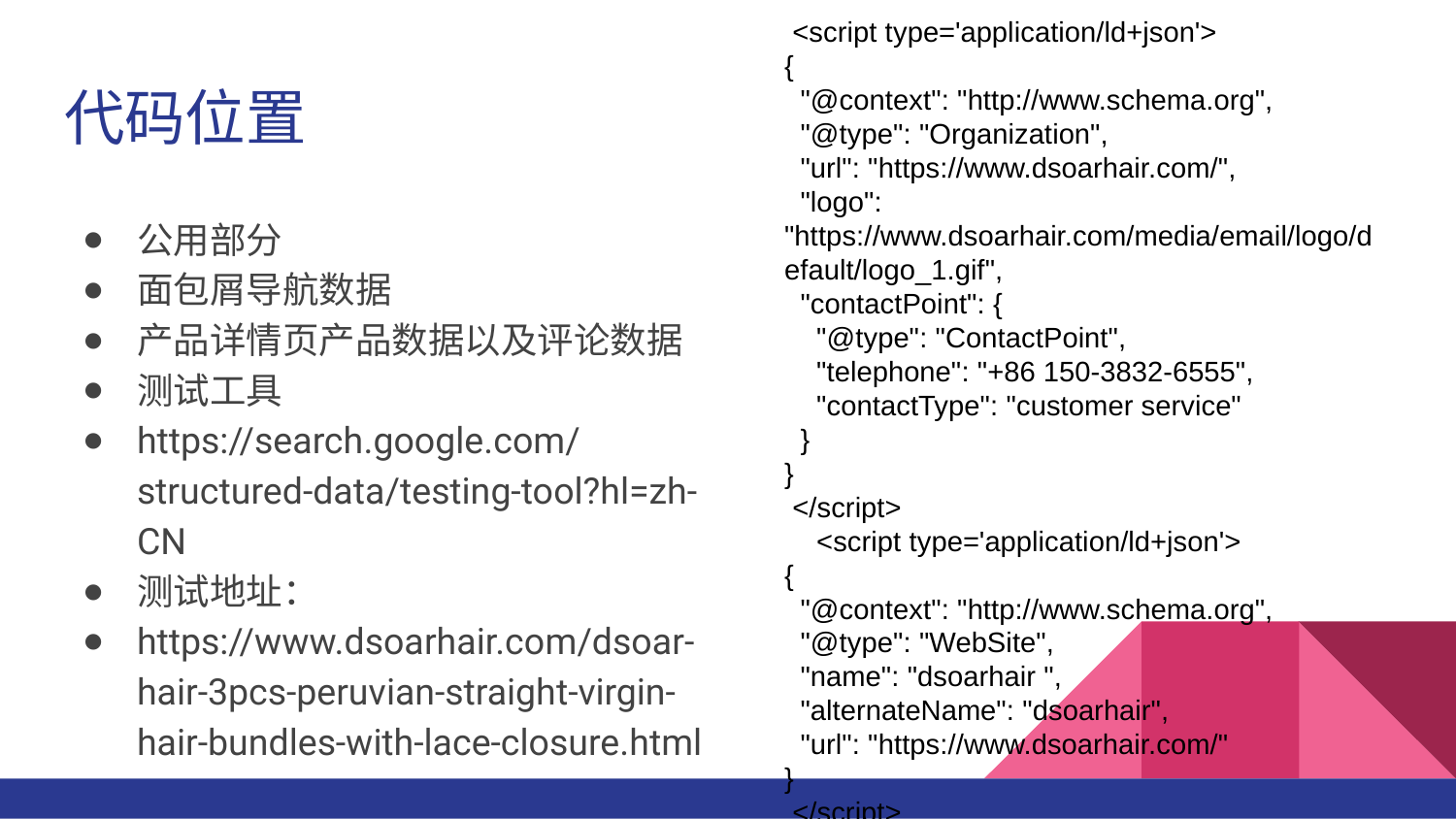

<script type='application/ld+json'>
{
  "@context": "http://www.schema.org",
  "@type": "Organization",
  "url": "https://www.dsoarhair.com/",
  "logo": "https://www.dsoarhair.com/media/email/logo/default/logo_1.gif",
  "contactPoint": {
    "@type": "ContactPoint",
    "telephone": "+86 150-3832-6555",
    "contactType": "customer service"
  }
}
 </script>
    <script type='application/ld+json'>
{
  "@context": "http://www.schema.org",
  "@type": "WebSite",
  "name": "dsoarhair ",
  "alternateName": "dsoarhair",
  "url": "https://www.dsoarhair.com/"
}
 </script>
# 代码位置
公用部分
面包屑导航数据
产品详情页产品数据以及评论数据
测试工具
https://search.google.com/structured-data/testing-tool?hl=zh-CN
测试地址：
https://www.dsoarhair.com/dsoar-hair-3pcs-peruvian-straight-virgin-hair-bundles-with-lace-closure.html